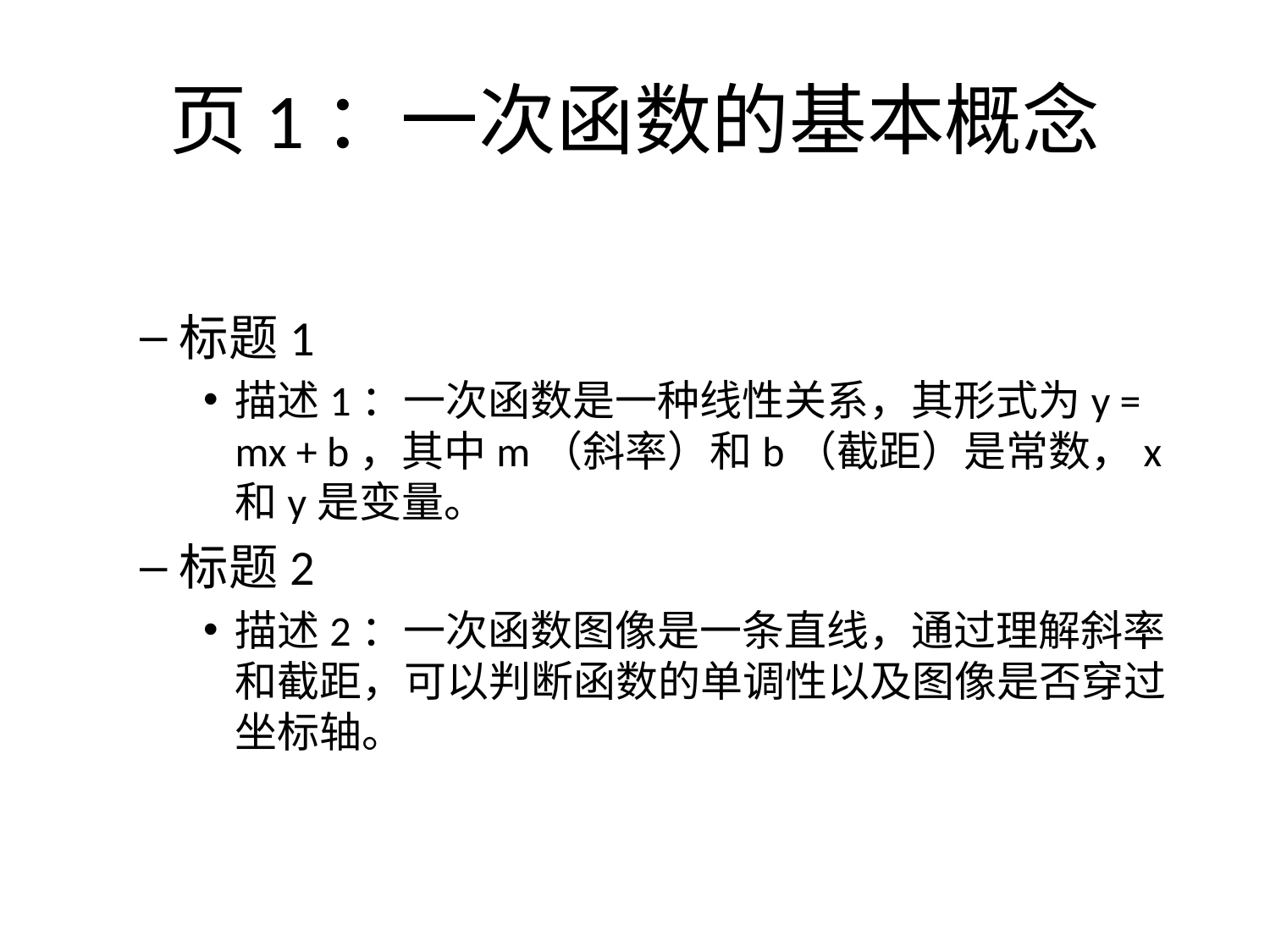

# 页1：一次函数的基本概念

标题1
描述1：一次函数是一种线性关系，其形式为y = mx + b，其中m（斜率）和b（截距）是常数，x和y是变量。
标题2
描述2：一次函数图像是一条直线，通过理解斜率和截距，可以判断函数的单调性以及图像是否穿过坐标轴。